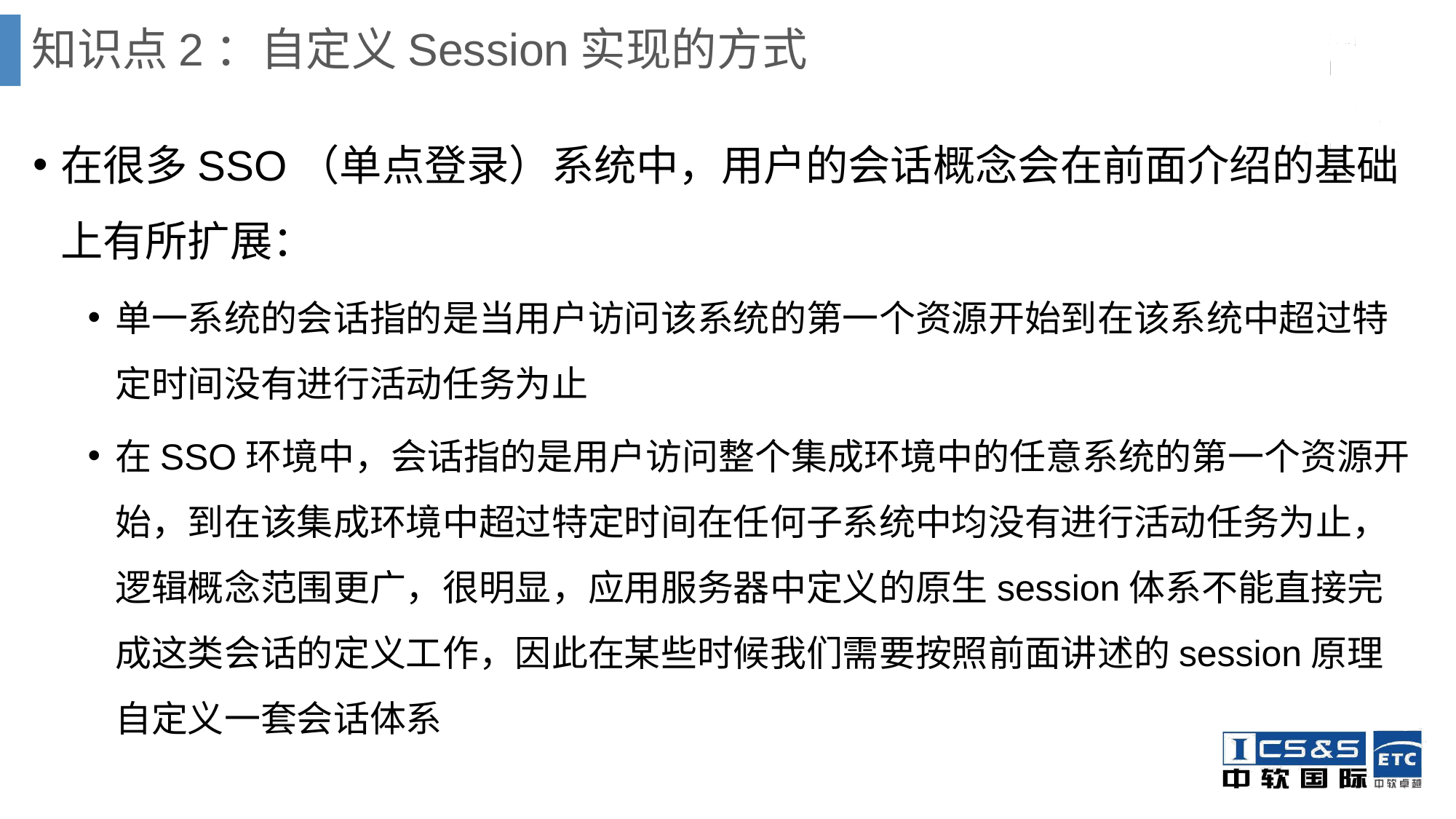

# 知识点2：自定义Session实现的方式
在很多SSO（单点登录）系统中，用户的会话概念会在前面介绍的基础上有所扩展：
单一系统的会话指的是当用户访问该系统的第一个资源开始到在该系统中超过特定时间没有进行活动任务为止
在SSO环境中，会话指的是用户访问整个集成环境中的任意系统的第一个资源开始，到在该集成环境中超过特定时间在任何子系统中均没有进行活动任务为止，逻辑概念范围更广，很明显，应用服务器中定义的原生session体系不能直接完成这类会话的定义工作，因此在某些时候我们需要按照前面讲述的session原理自定义一套会话体系